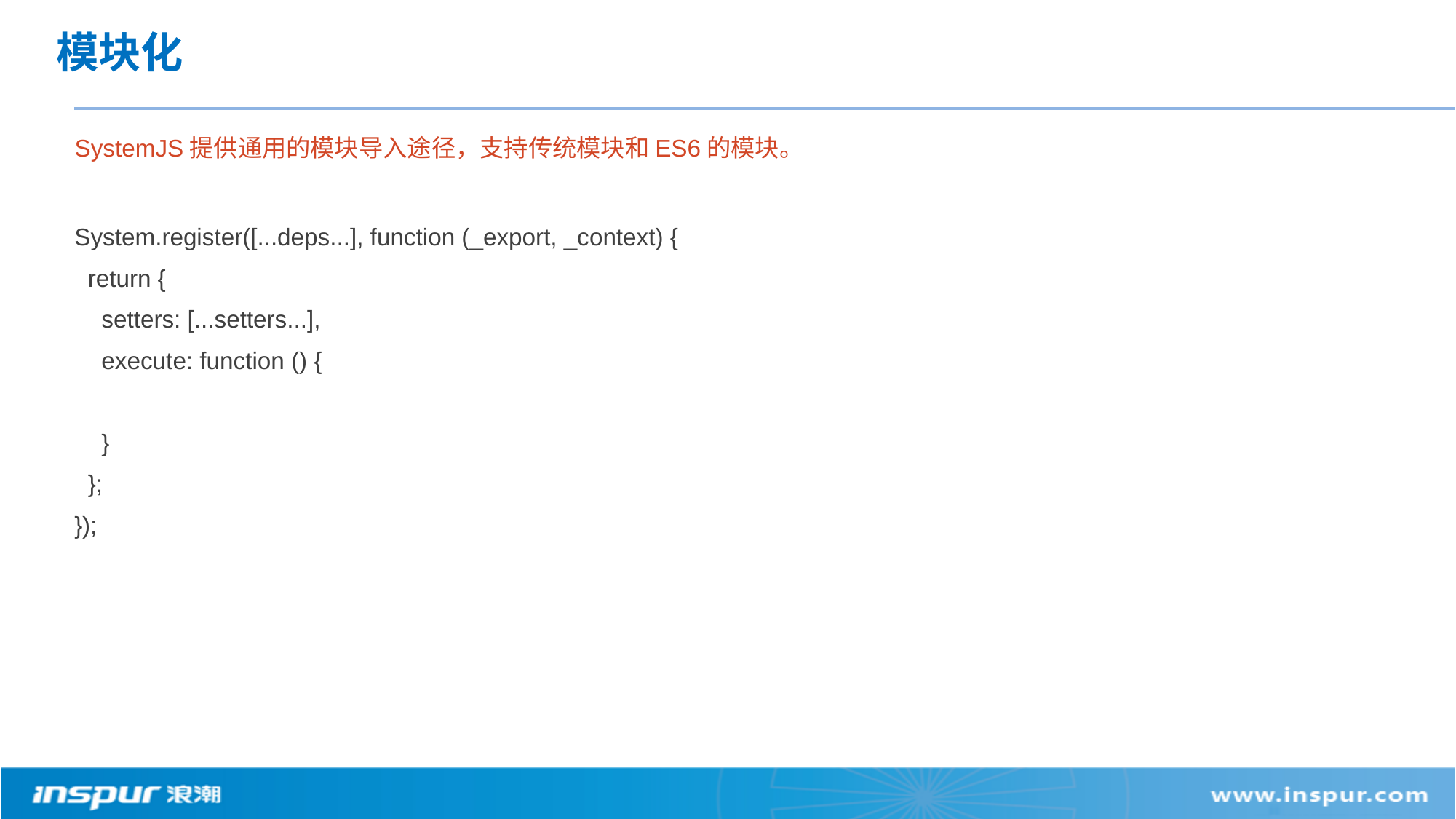

# 模块化
SystemJS提供通用的模块导入途径，支持传统模块和ES6的模块。
System.register([...deps...], function (_export, _context) {
  return {
    setters: [...setters...],
    execute: function () {

    }
  };
});